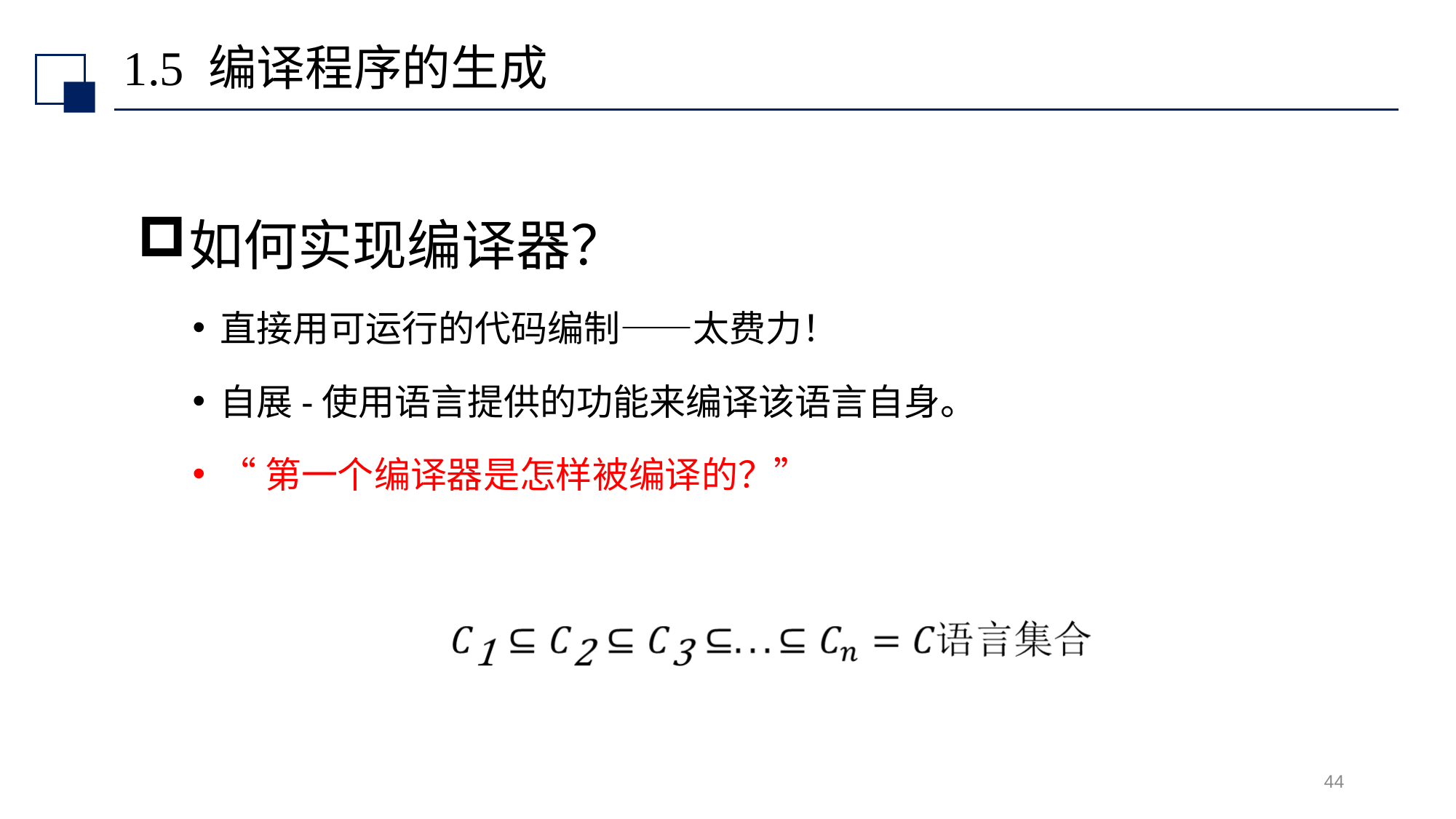

# 1.5 编译程序的生成
如何实现编译器？
直接用可运行的代码编制——太费力！
自展-使用语言提供的功能来编译该语言自身。
“第一个编译器是怎样被编译的？”

44